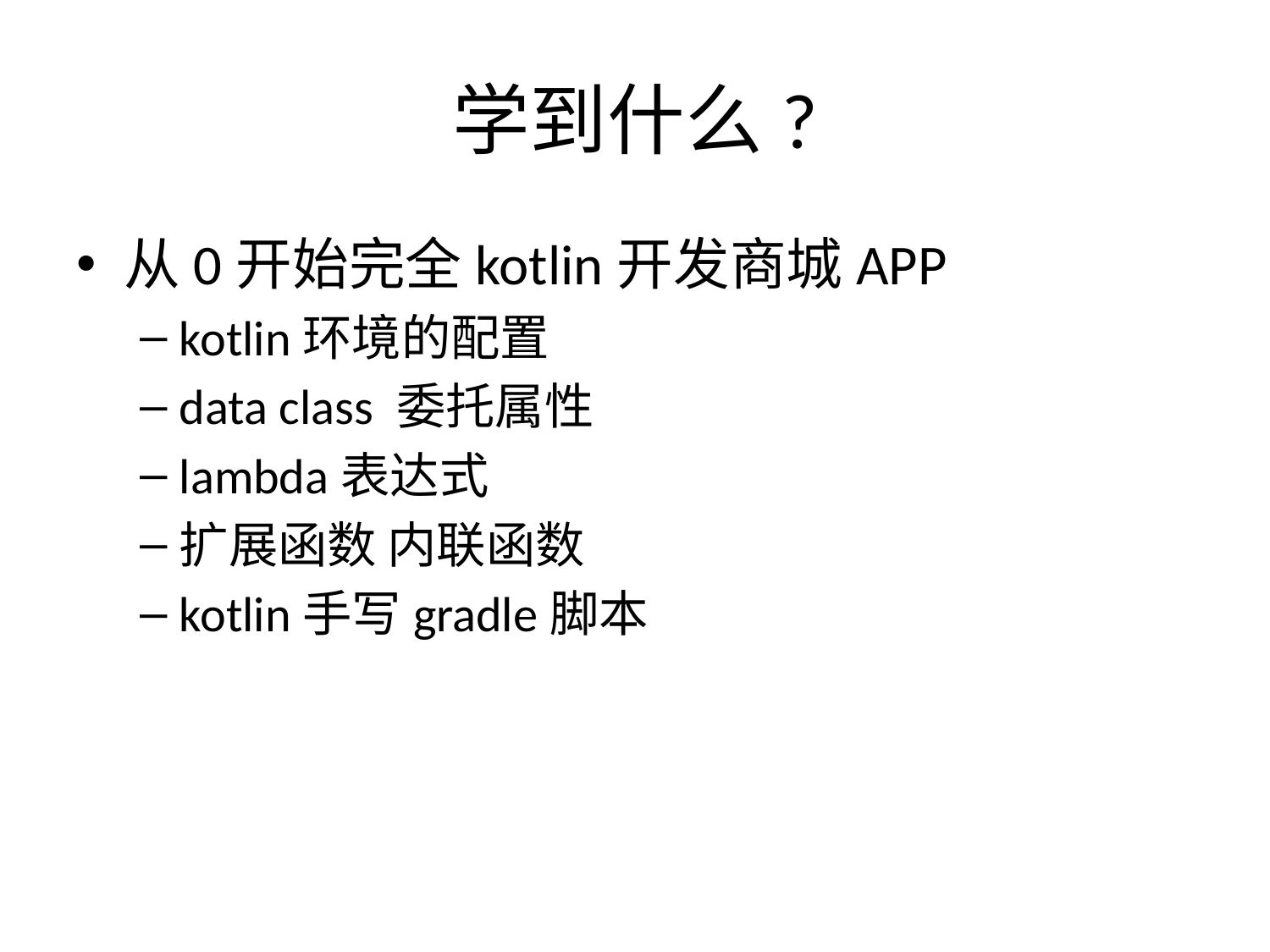

# 学到什么?
从0开始完全kotlin开发商城APP
kotlin环境的配置
data class 委托属性
lambda表达式
扩展函数 内联函数
kotlin手写gradle脚本